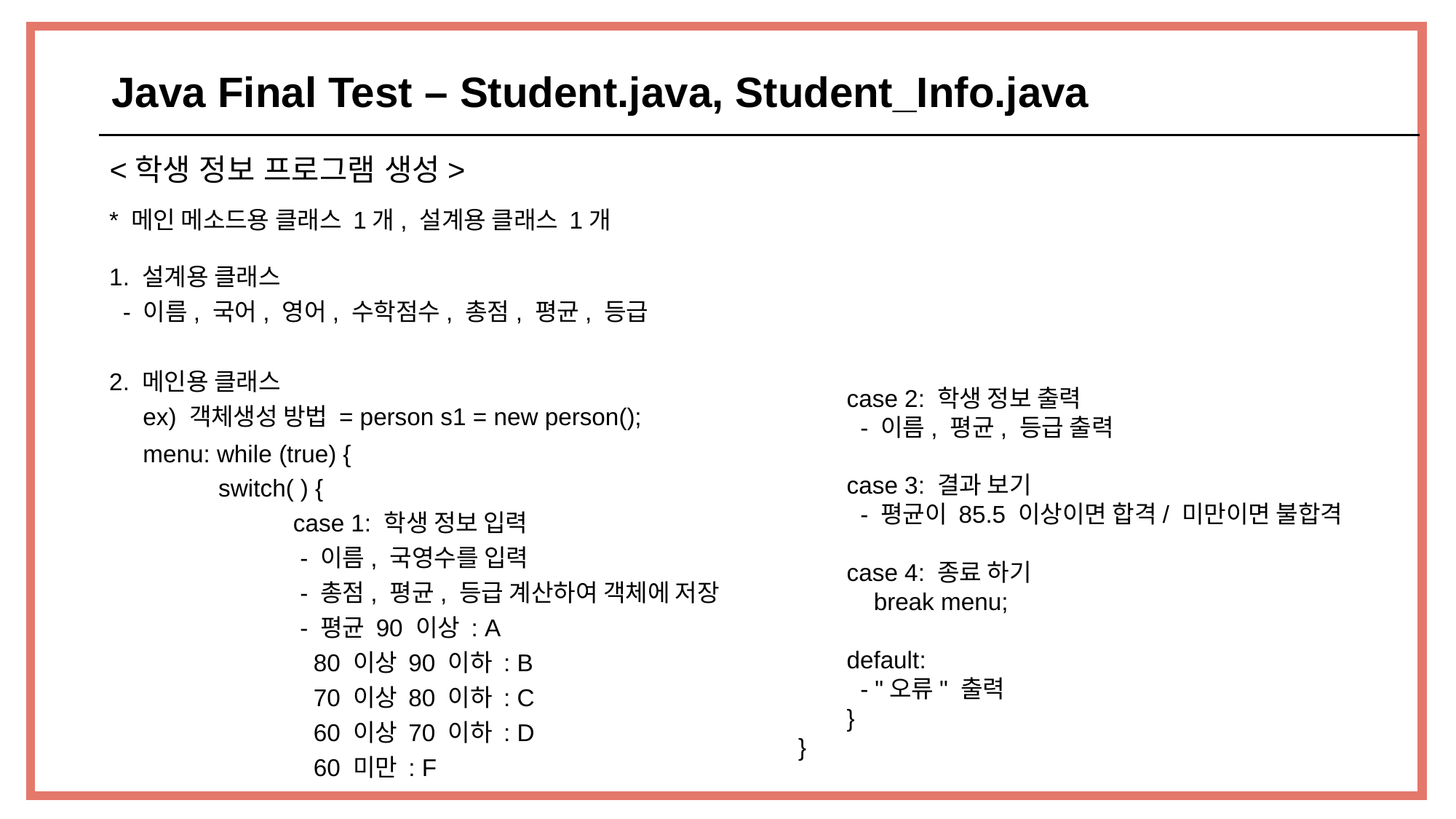

Java Final Test – Student.java, Student_Info.java
<학생 정보 프로그램 생성>

* 메인 메소드용 클래스 1개, 설계용 클래스 1개

1. 설계용 클래스
  - 이름, 국어, 영어, 수학점수, 총점, 평균, 등급

2. 메인용 클래스
     ex) 객체생성 방법 = person s1 = new person();

     menu: while (true) {
	switch( ) {
	   case 1: 학생 정보 입력
	    - 이름, 국영수를 입력
	    - 총점, 평균, 등급 계산하여 객체에 저장
	    - 평균 90 이상 : A
	      80 이상 90 이하 : B
	      70 이상 80 이하 : C
	      60 이상 70 이하 : D
	      60 미만 : F
	case 2: 학생 정보 출력
	  - 이름, 평균, 등급 출력

	case 3: 결과 보기
	  - 평균이 85.5 이상이면 합격/ 미만이면 불합격

	case 4: 종료 하기
	    break menu;

	default:
	  - "오류" 출력
	}
         }
73